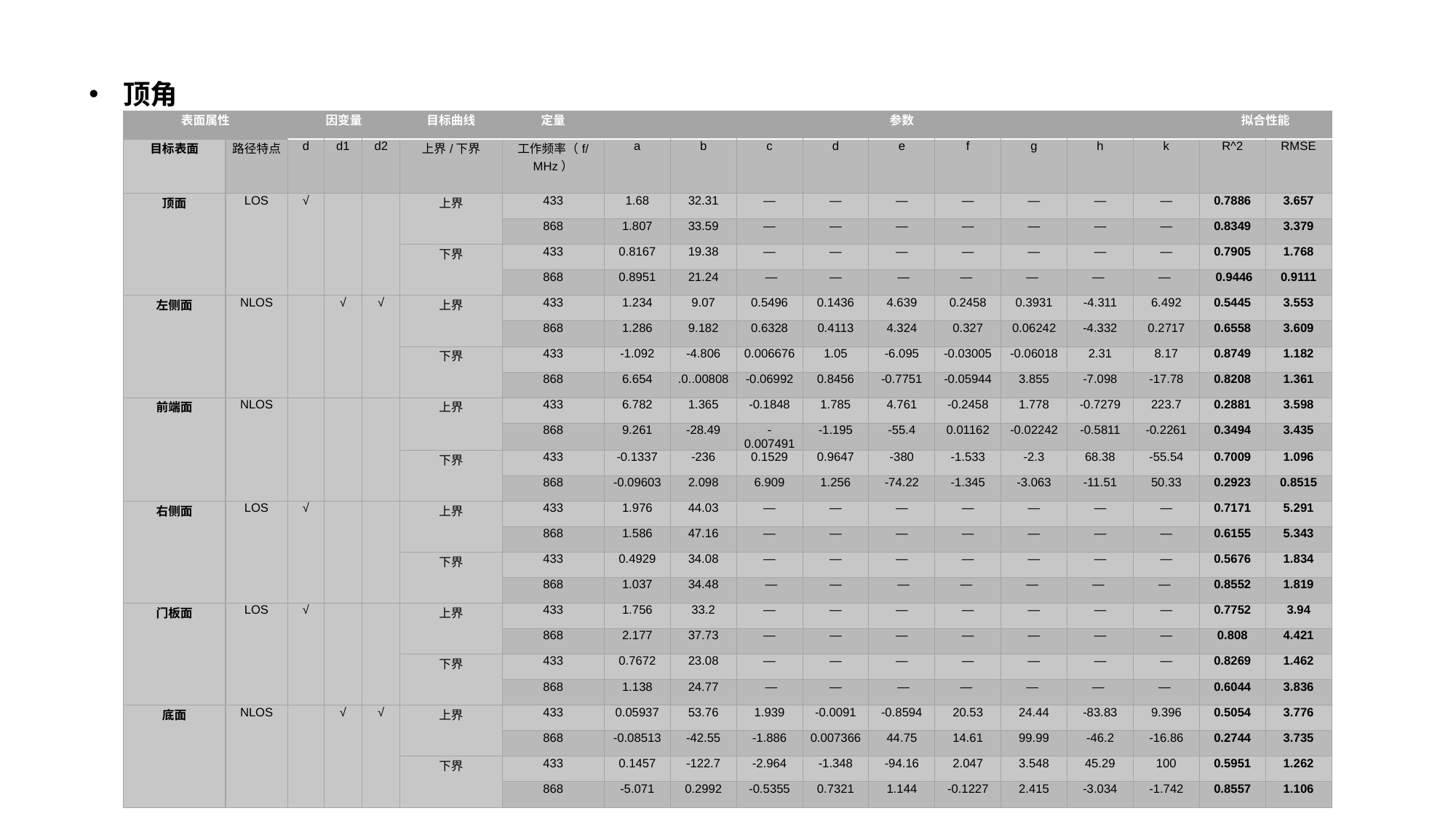

顶角
| 表面属性 |  | 因变量 |  |  | 目标曲线 | 定量 | 参数 |  |  |  |  |  |  |  |  | 拟合性能 |  |
| --- | --- | --- | --- | --- | --- | --- | --- | --- | --- | --- | --- | --- | --- | --- | --- | --- | --- |
| 目标表面 | 路径特点 | d | d1 | d2 | 上界/下界 | 工作频率（f/MHz） | a | b | c | d | e | f | g | h | k | R^2 | RMSE |
| 顶面 | LOS | √ |  |  | 上界 | 433 | 1.68 | 32.31 | — | — | — | — | — | — | — | 0.7886 | 3.657 |
|  |  |  |  |  |  | 868 | 1.807 | 33.59 | — | — | — | — | — | — | — | 0.8349 | 3.379 |
|  |  |  |  |  | 下界 | 433 | 0.8167 | 19.38 | — | — | — | — | — | — | — | 0.7905 | 1.768 |
|  |  |  |  |  |  | 868 | 0.8951 | 21.24 | — | — | — | — | — | — | — | 0.9446 | 0.9111 |
| 左侧面 | NLOS |  | √ | √ | 上界 | 433 | 1.234 | 9.07 | 0.5496 | 0.1436 | 4.639 | 0.2458 | 0.3931 | -4.311 | 6.492 | 0.5445 | 3.553 |
|  |  |  |  |  |  | 868 | 1.286 | 9.182 | 0.6328 | 0.4113 | 4.324 | 0.327 | 0.06242 | -4.332 | 0.2717 | 0.6558 | 3.609 |
|  |  |  |  |  | 下界 | 433 | -1.092 | -4.806 | 0.006676 | 1.05 | -6.095 | -0.03005 | -0.06018 | 2.31 | 8.17 | 0.8749 | 1.182 |
|  |  |  |  |  |  | 868 | 6.654 | .0..00808 | -0.06992 | 0.8456 | -0.7751 | -0.05944 | 3.855 | -7.098 | -17.78 | 0.8208 | 1.361 |
| 前端面 | NLOS |  |  |  | 上界 | 433 | 6.782 | 1.365 | -0.1848 | 1.785 | 4.761 | -0.2458 | 1.778 | -0.7279 | 223.7 | 0.2881 | 3.598 |
|  |  |  |  |  |  | 868 | 9.261 | -28.49 | -0.007491 | -1.195 | -55.4 | 0.01162 | -0.02242 | -0.5811 | -0.2261 | 0.3494 | 3.435 |
|  |  |  |  |  | 下界 | 433 | -0.1337 | -236 | 0.1529 | 0.9647 | -380 | -1.533 | -2.3 | 68.38 | -55.54 | 0.7009 | 1.096 |
|  |  |  |  |  |  | 868 | -0.09603 | 2.098 | 6.909 | 1.256 | -74.22 | -1.345 | -3.063 | -11.51 | 50.33 | 0.2923 | 0.8515 |
| 右侧面 | LOS | √ |  |  | 上界 | 433 | 1.976 | 44.03 | — | — | — | — | — | — | — | 0.7171 | 5.291 |
|  |  |  |  |  |  | 868 | 1.586 | 47.16 | — | — | — | — | — | — | — | 0.6155 | 5.343 |
|  |  |  |  |  | 下界 | 433 | 0.4929 | 34.08 | — | — | — | — | — | — | — | 0.5676 | 1.834 |
|  |  |  |  |  |  | 868 | 1.037 | 34.48 | — | — | — | — | — | — | — | 0.8552 | 1.819 |
| 门板面 | LOS | √ |  |  | 上界 | 433 | 1.756 | 33.2 | — | — | — | — | — | — | — | 0.7752 | 3.94 |
|  |  |  |  |  |  | 868 | 2.177 | 37.73 | — | — | — | — | — | — | — | 0.808 | 4.421 |
|  |  |  |  |  | 下界 | 433 | 0.7672 | 23.08 | — | — | — | — | — | — | — | 0.8269 | 1.462 |
|  |  |  |  |  |  | 868 | 1.138 | 24.77 | — | — | — | — | — | — | — | 0.6044 | 3.836 |
| 底面 | NLOS |  | √ | √ | 上界 | 433 | 0.05937 | 53.76 | 1.939 | -0.0091 | -0.8594 | 20.53 | 24.44 | -83.83 | 9.396 | 0.5054 | 3.776 |
|  |  |  |  |  |  | 868 | -0.08513 | -42.55 | -1.886 | 0.007366 | 44.75 | 14.61 | 99.99 | -46.2 | -16.86 | 0.2744 | 3.735 |
|  |  |  |  |  | 下界 | 433 | 0.1457 | -122.7 | -2.964 | -1.348 | -94.16 | 2.047 | 3.548 | 45.29 | 100 | 0.5951 | 1.262 |
|  |  |  |  |  |  | 868 | -5.071 | 0.2992 | -0.5355 | 0.7321 | 1.144 | -0.1227 | 2.415 | -3.034 | -1.742 | 0.8557 | 1.106 |